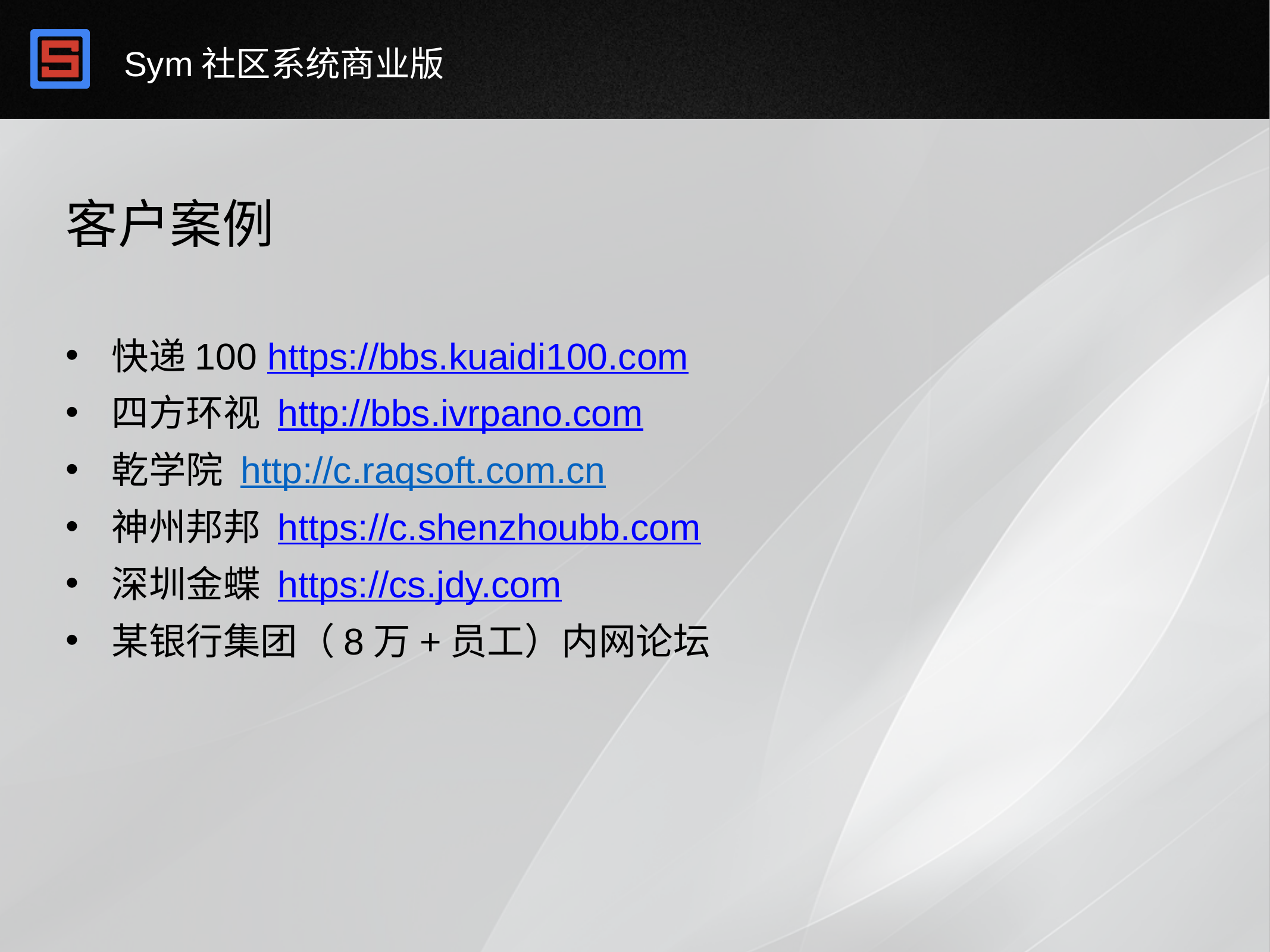

# 客户案例
快递100 https://bbs.kuaidi100.com
四方环视 http://bbs.ivrpano.com
乾学院 http://c.raqsoft.com.cn
神州邦邦 https://c.shenzhoubb.com
深圳金蝶 https://cs.jdy.com
某银行集团（8万+员工）内网论坛